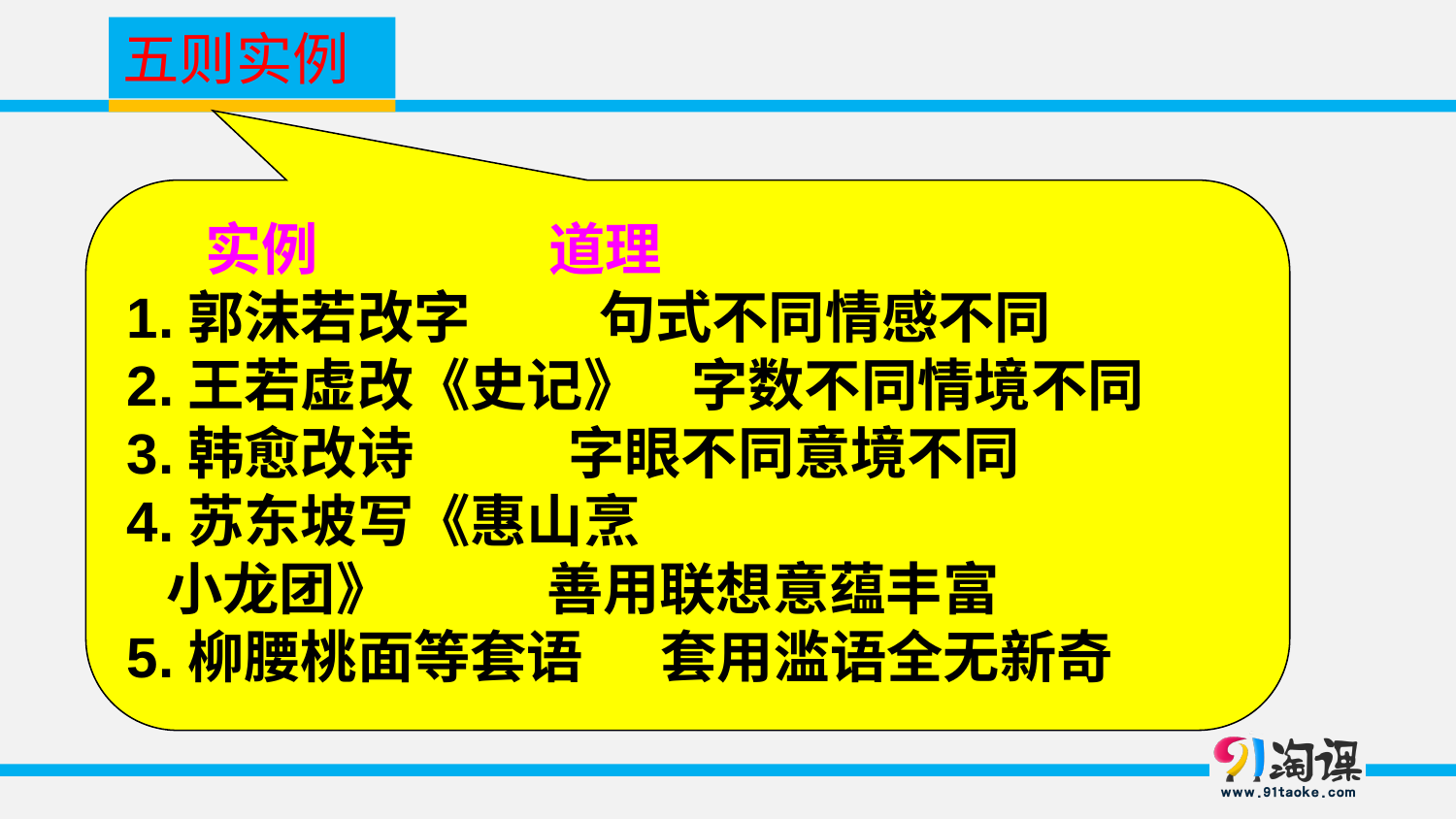

五则实例
     实例                  道理
1.郭沫若改字          句式不同情感不同
2.王若虚改《史记》    字数不同情境不同
3.韩愈改诗            字眼不同意境不同
4.苏东坡写《惠山烹
  小龙团》            善用联想意蕴丰富
5.柳腰桃面等套语      套用滥语全无新奇

大家谈